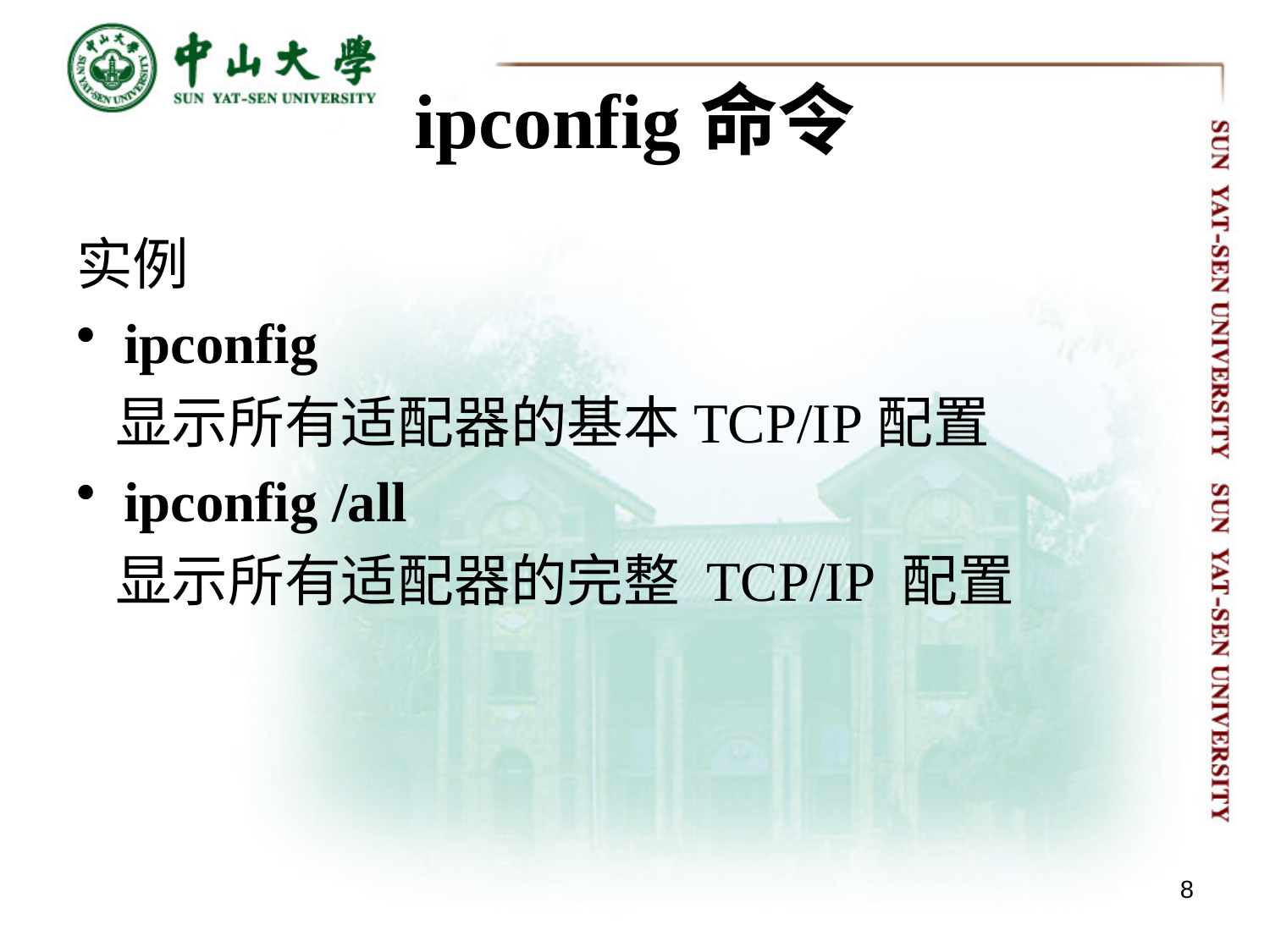

# ipconfig命令
实例
ipconfig
  显示所有适配器的基本TCP/IP配置
ipconfig /all
  显示所有适配器的完整 TCP/IP 配置
8